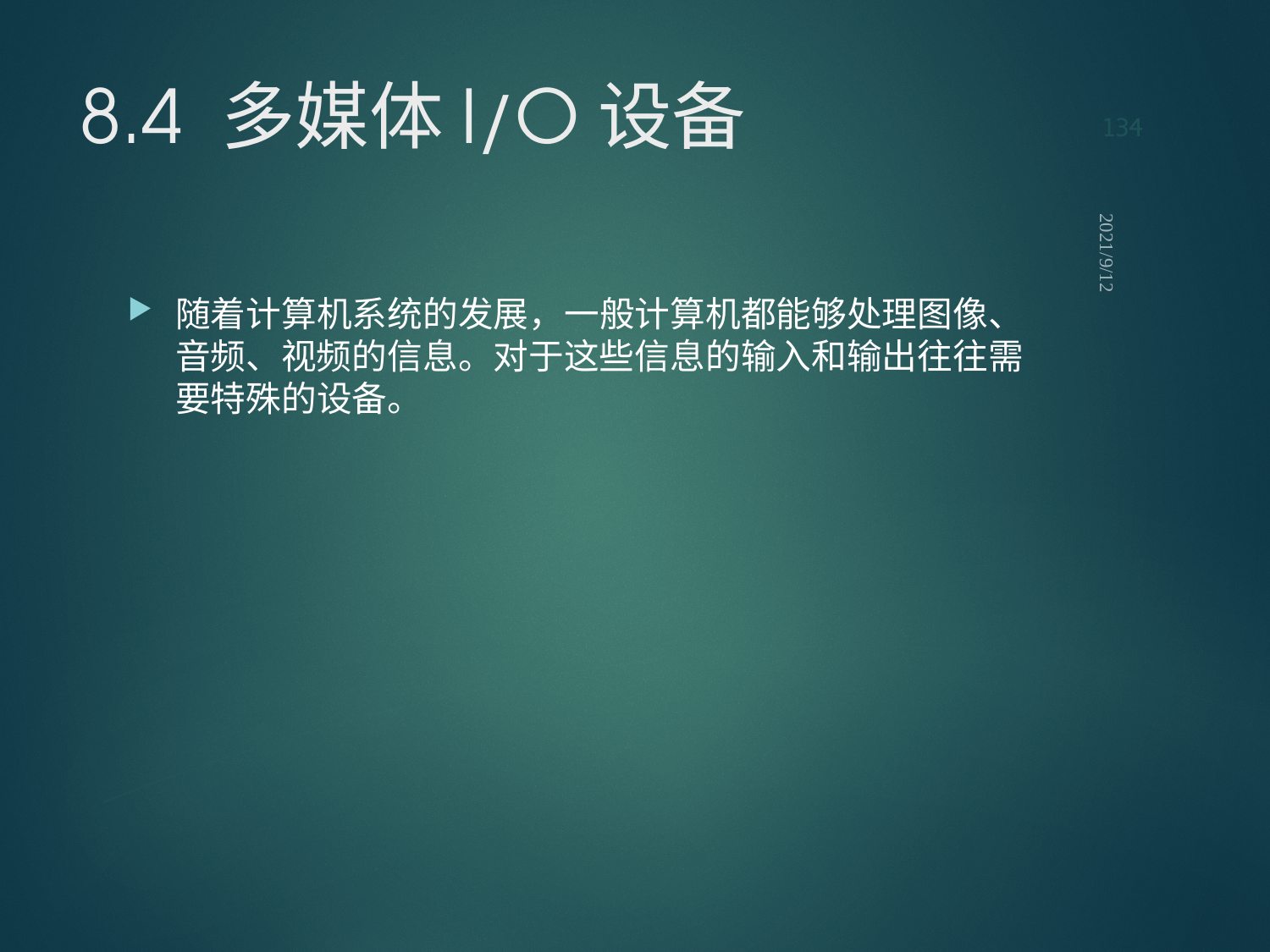

134
# 8.4 多媒体I/O设备
2021/9/12
随着计算机系统的发展，一般计算机都能够处理图像、音频、视频的信息。对于这些信息的输入和输出往往需要特殊的设备。